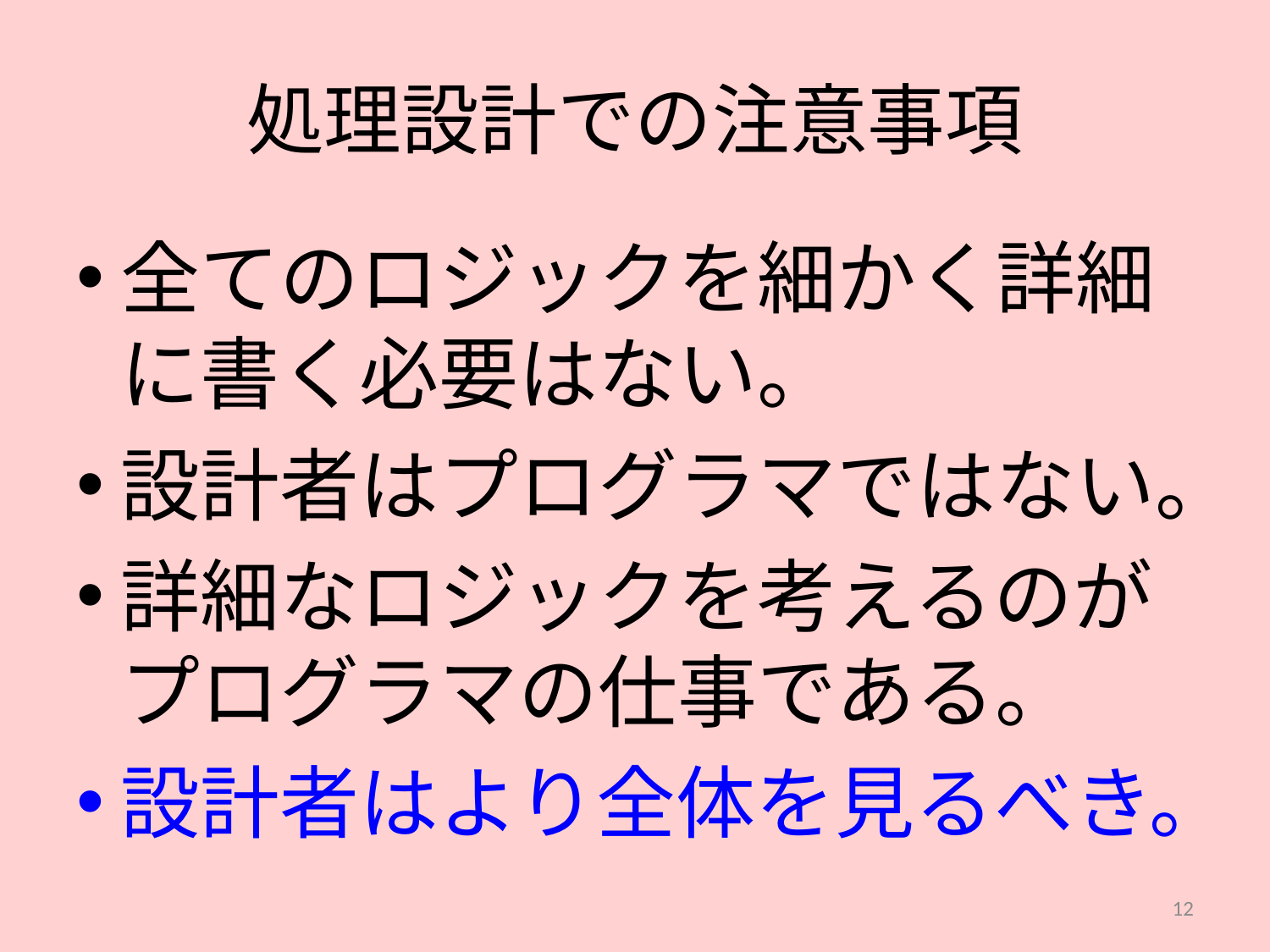

# 処理設計での注意事項
全てのロジックを細かく詳細に書く必要はない。
設計者はプログラマではない。
詳細なロジックを考えるのがプログラマの仕事である。
設計者はより全体を見るべき。
12